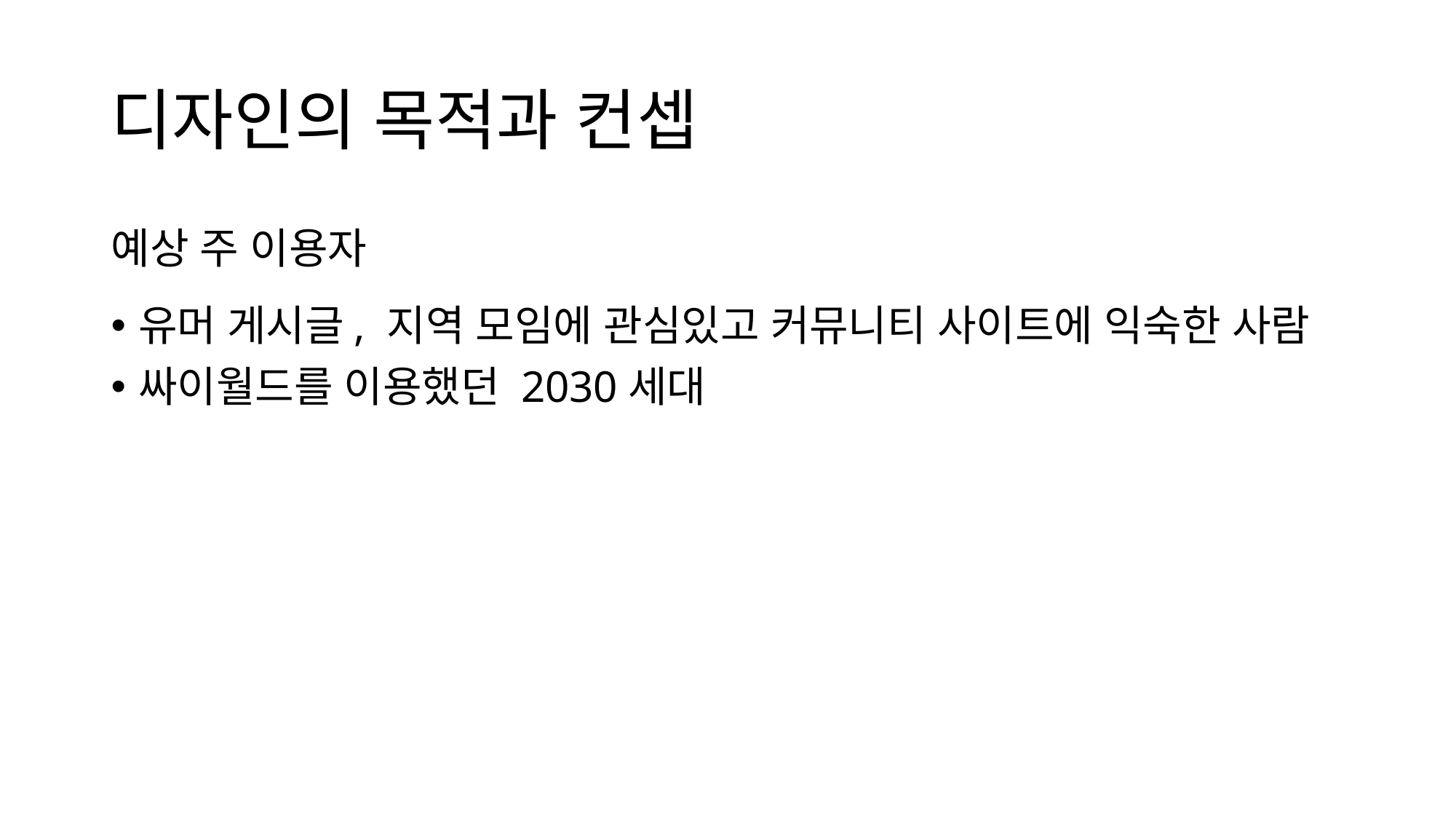

# 디자인의 목적과 컨셉
예상 주 이용자
유머 게시글, 지역 모임에 관심있고 커뮤니티 사이트에 익숙한 사람
싸이월드를 이용했던 2030세대